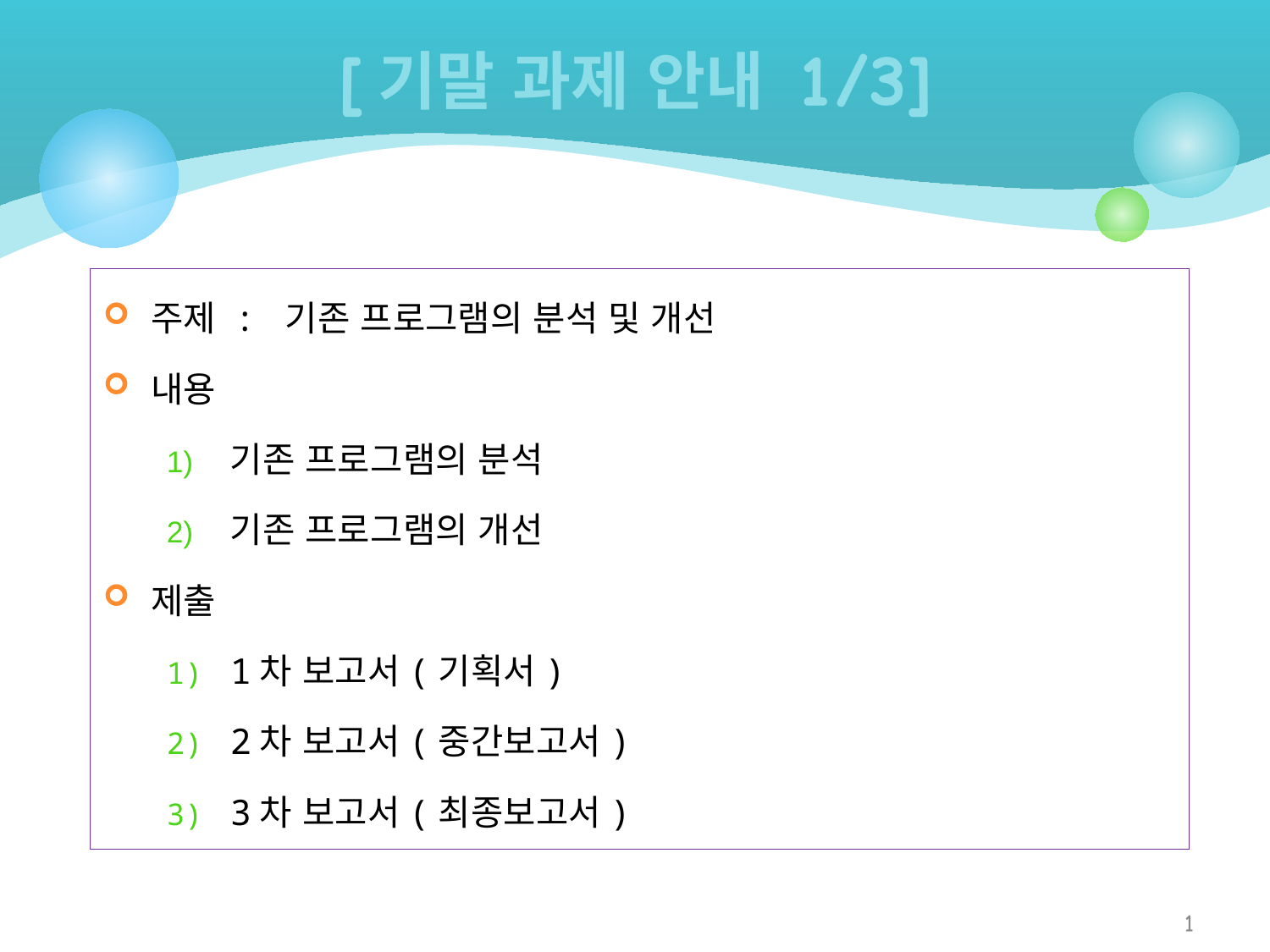

# [기말 과제 안내 1/3]
주제 : 기존 프로그램의 분석 및 개선
내용
기존 프로그램의 분석
기존 프로그램의 개선
제출
1차 보고서(기획서)
2차 보고서(중간보고서)
3차 보고서(최종보고서)
1